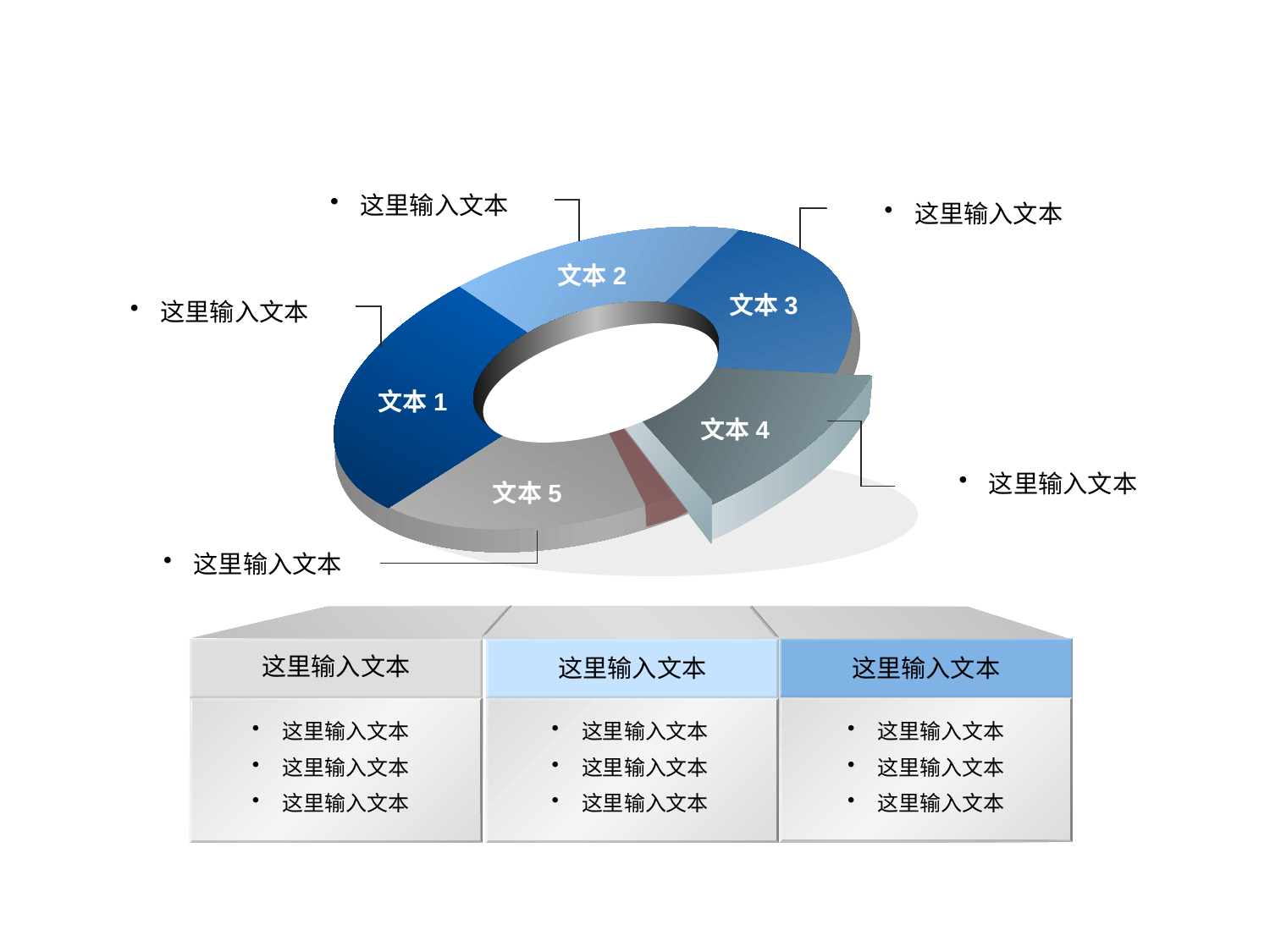

这里输入文本
这里输入文本

文本2

文本3

文本1

文本4

文本5
这里输入文本
这里输入文本
这里输入文本

这里输入文本
这里输入文本
这里输入文本
这里输入文本
这里输入文本
这里输入文本

这里输入文本
这里输入文本
这里输入文本

这里输入文本
这里输入文本
这里输入文本